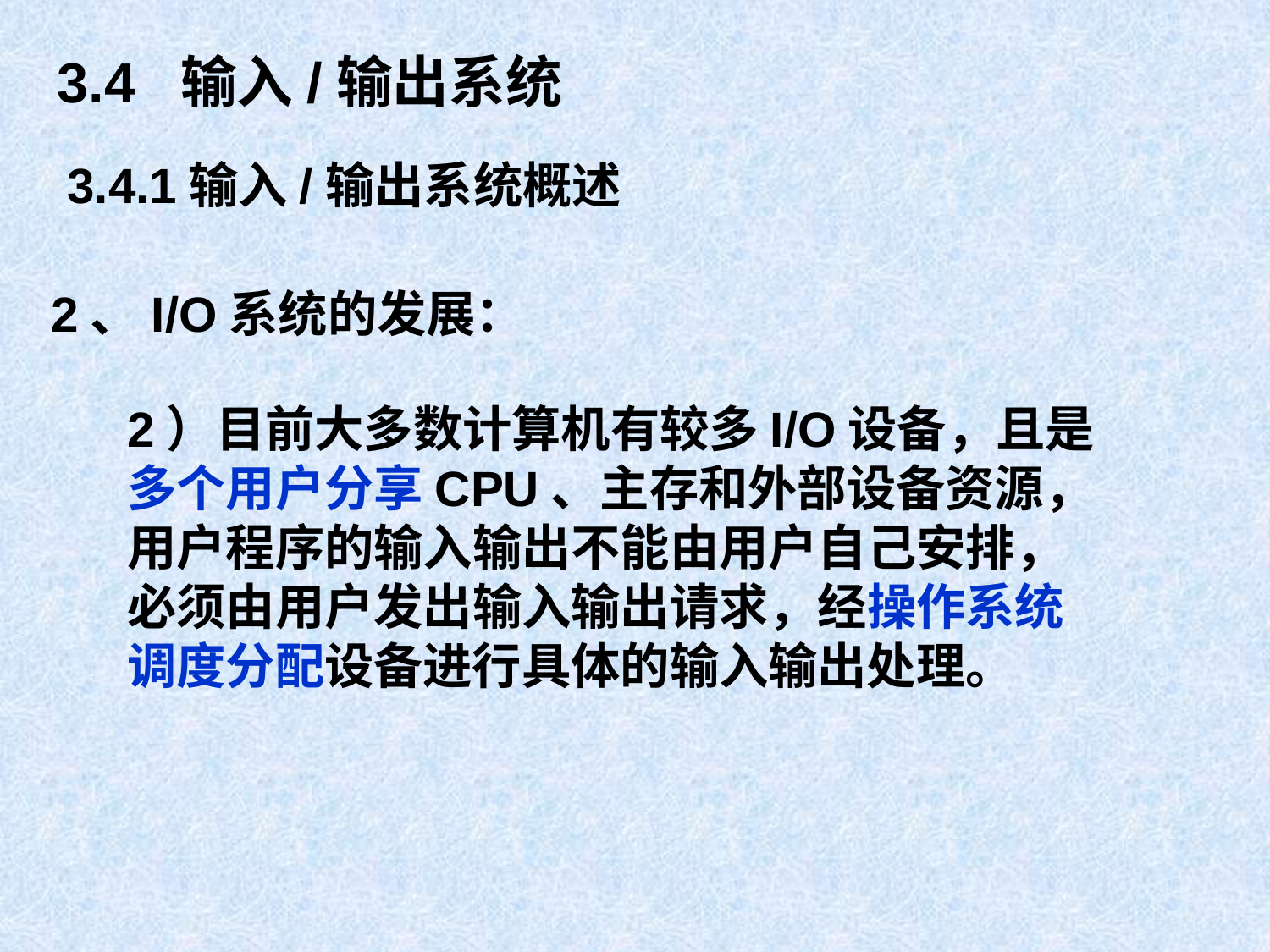

3.4  输入/输出系统
3.4.1输入/输出系统概述

2、I/O系统的发展：
2）目前大多数计算机有较多I/O设备，且是多个用户分享CPU、主存和外部设备资源，用户程序的输入输出不能由用户自己安排，必须由用户发出输入输出请求，经操作系统调度分配设备进行具体的输入输出处理。